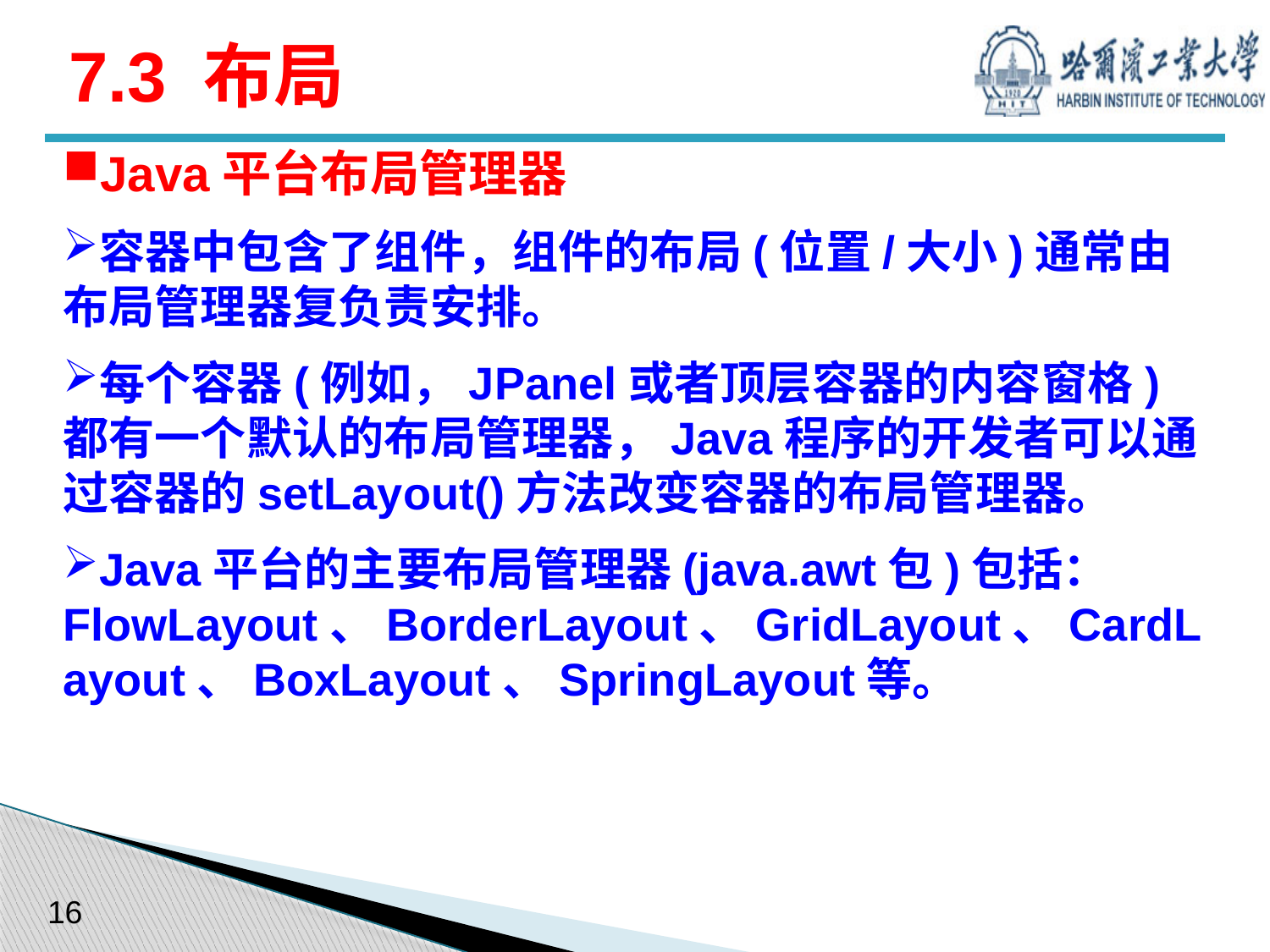

# 7.3 布局
Java平台布局管理器
容器中包含了组件，组件的布局(位置/大小)通常由布局管理器复负责安排。
每个容器(例如，JPanel或者顶层容器的内容窗格)都有一个默认的布局管理器，Java程序的开发者可以通过容器的setLayout()方法改变容器的布局管理器。
Java平台的主要布局管理器(java.awt包)包括：FlowLayout、BorderLayout、GridLayout、CardLayout、BoxLayout、SpringLayout等。